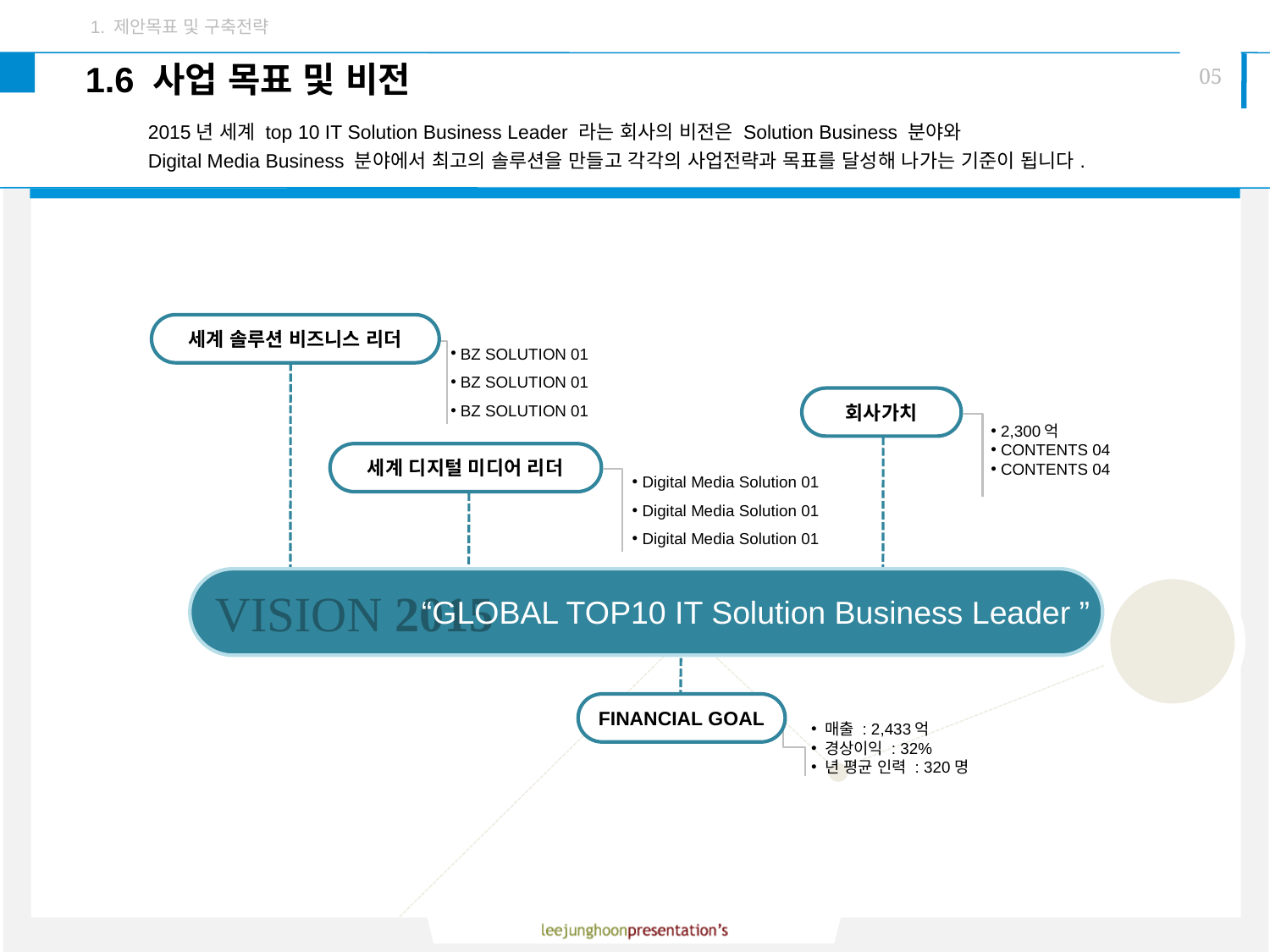

세계 솔루션 비즈니스 리더
 BZ SOLUTION 01
 BZ SOLUTION 01
 BZ SOLUTION 01
회사가치
 2,300억
 CONTENTS 04
 CONTENTS 04
세계 디지털 미디어 리더
 Digital Media Solution 01
 Digital Media Solution 01
 Digital Media Solution 01
VISION 2015
“GLOBAL TOP10 IT Solution Business Leader ”
FINANCIAL GOAL
 매출 : 2,433억
 경상이익 : 32%
 년 평균 인력 : 320명